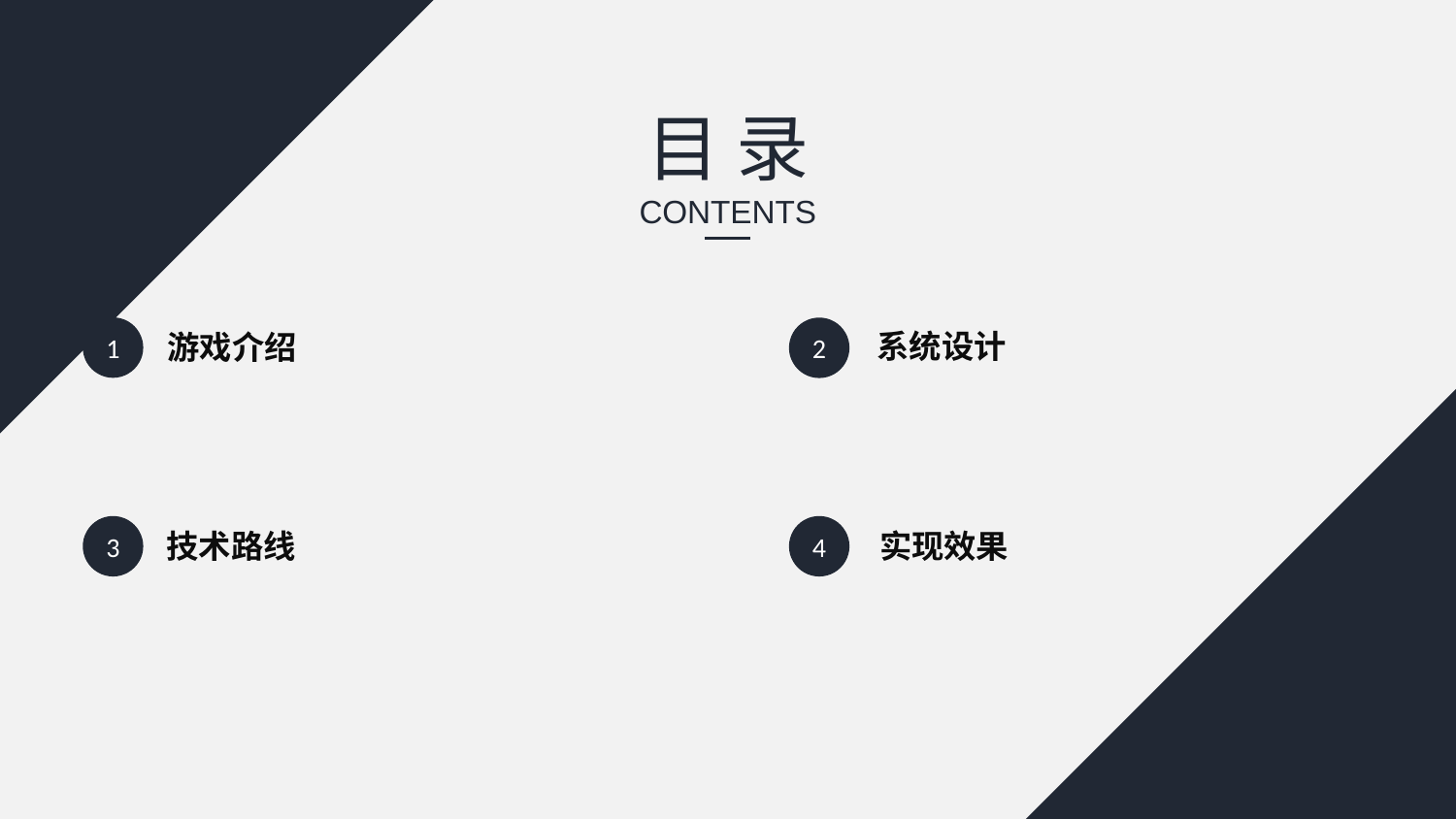

目 录
CONTENTS
1
2
 系统设计
游戏介绍

3
4
技术路线
 实现效果